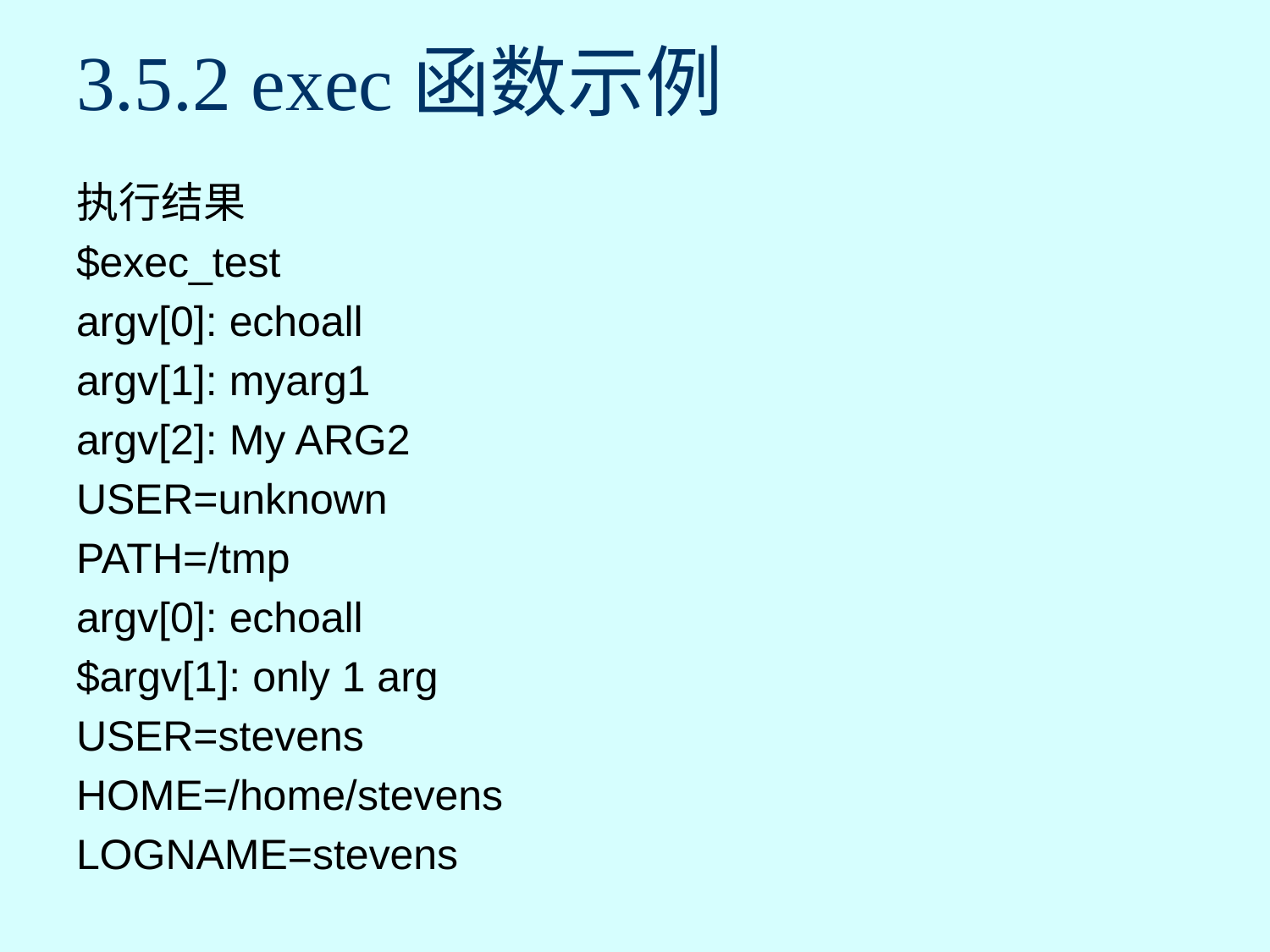

# 3.5.2 exec函数示例
执行结果
$exec_test
argv[0]: echoall
argv[1]: myarg1
argv[2]: My ARG2
USER=unknown
PATH=/tmp
argv[0]: echoall
$argv[1]: only 1 arg
USER=stevens
HOME=/home/stevens
LOGNAME=stevens
70